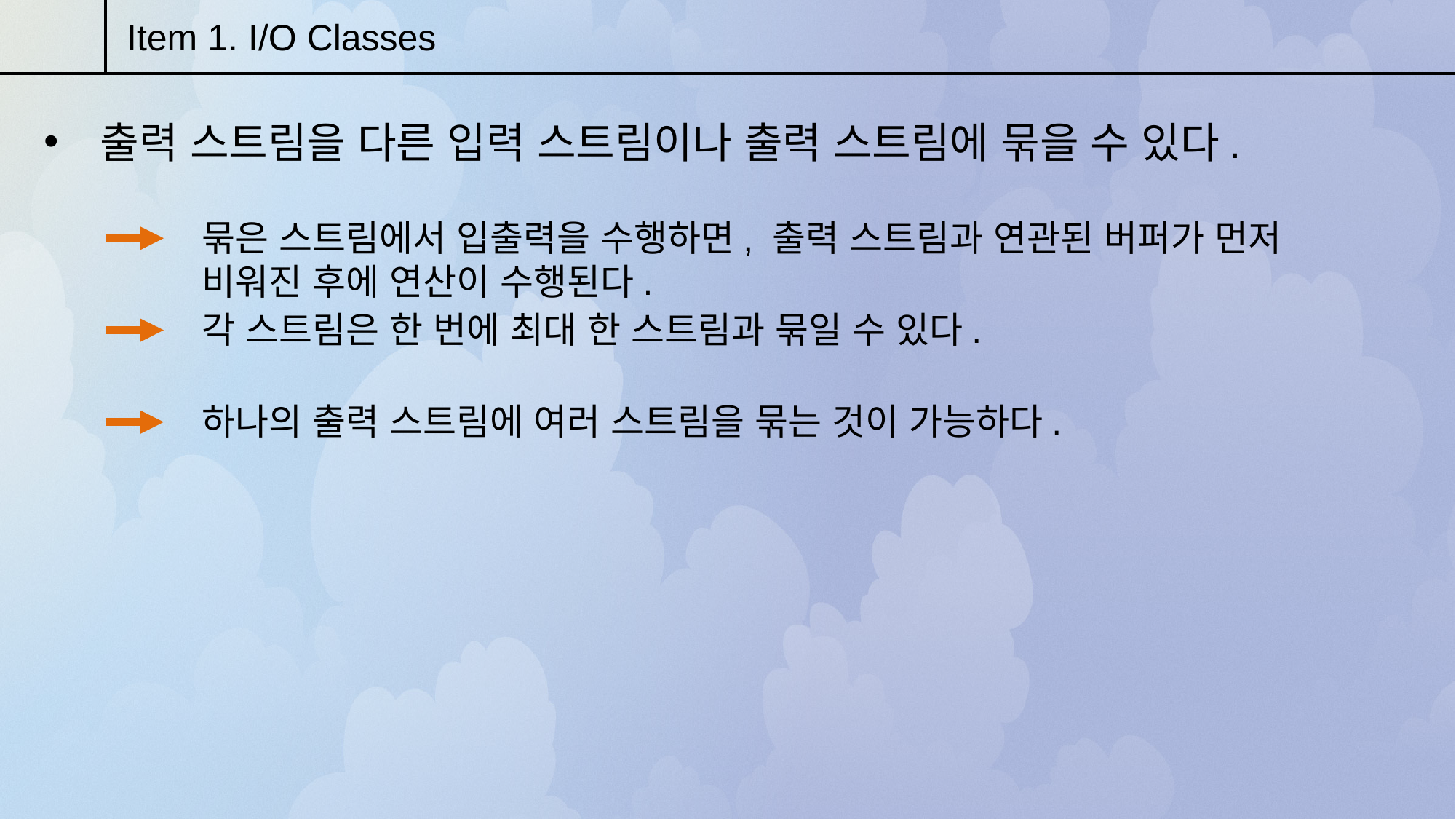

Item 1. I/O Classes
 출력 스트림을 다른 입력 스트림이나 출력 스트림에 묶을 수 있다.
묶은 스트림에서 입출력을 수행하면, 출력 스트림과 연관된 버퍼가 먼저 비워진 후에 연산이 수행된다.
각 스트림은 한 번에 최대 한 스트림과 묶일 수 있다.
하나의 출력 스트림에 여러 스트림을 묶는 것이 가능하다.